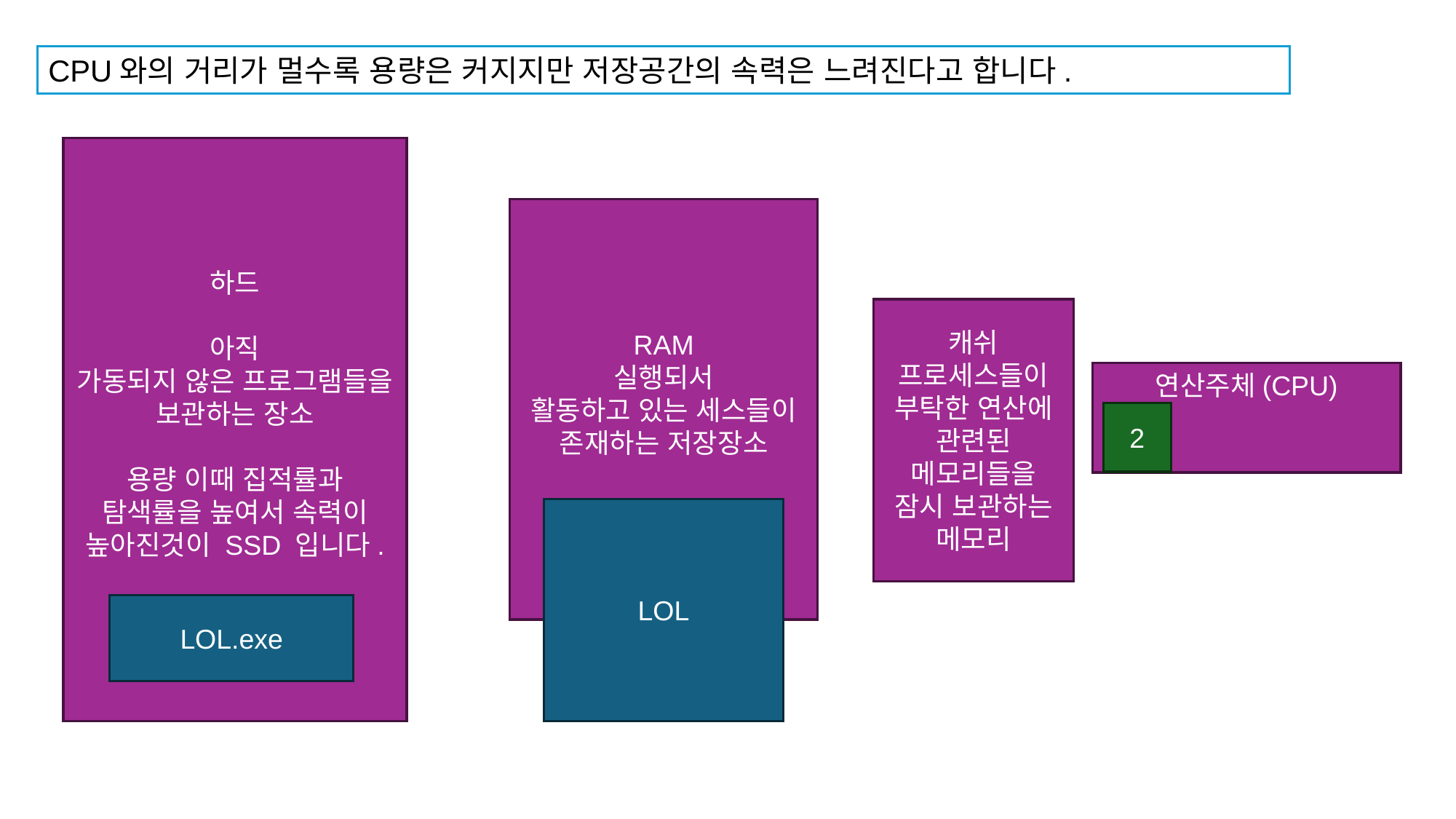

CPU와의 거리가 멀수록 용량은 커지지만 저장공간의 속력은 느려진다고 합니다.
하드

아직
가동되지 않은 프로그램들을 보관하는 장소

용량 이때 집적률과 탐색률을 높여서 속력이 높아진것이 SSD 입니다.

RAM
실행되서
활동하고 있는 세스들이 존재하는 저장장소

캐쉬
프로세스들이 부탁한 연산에 관련된
메모리들을
잠시 보관하는 메모리
연산주체(CPU)

2
LOL
LOL.exe